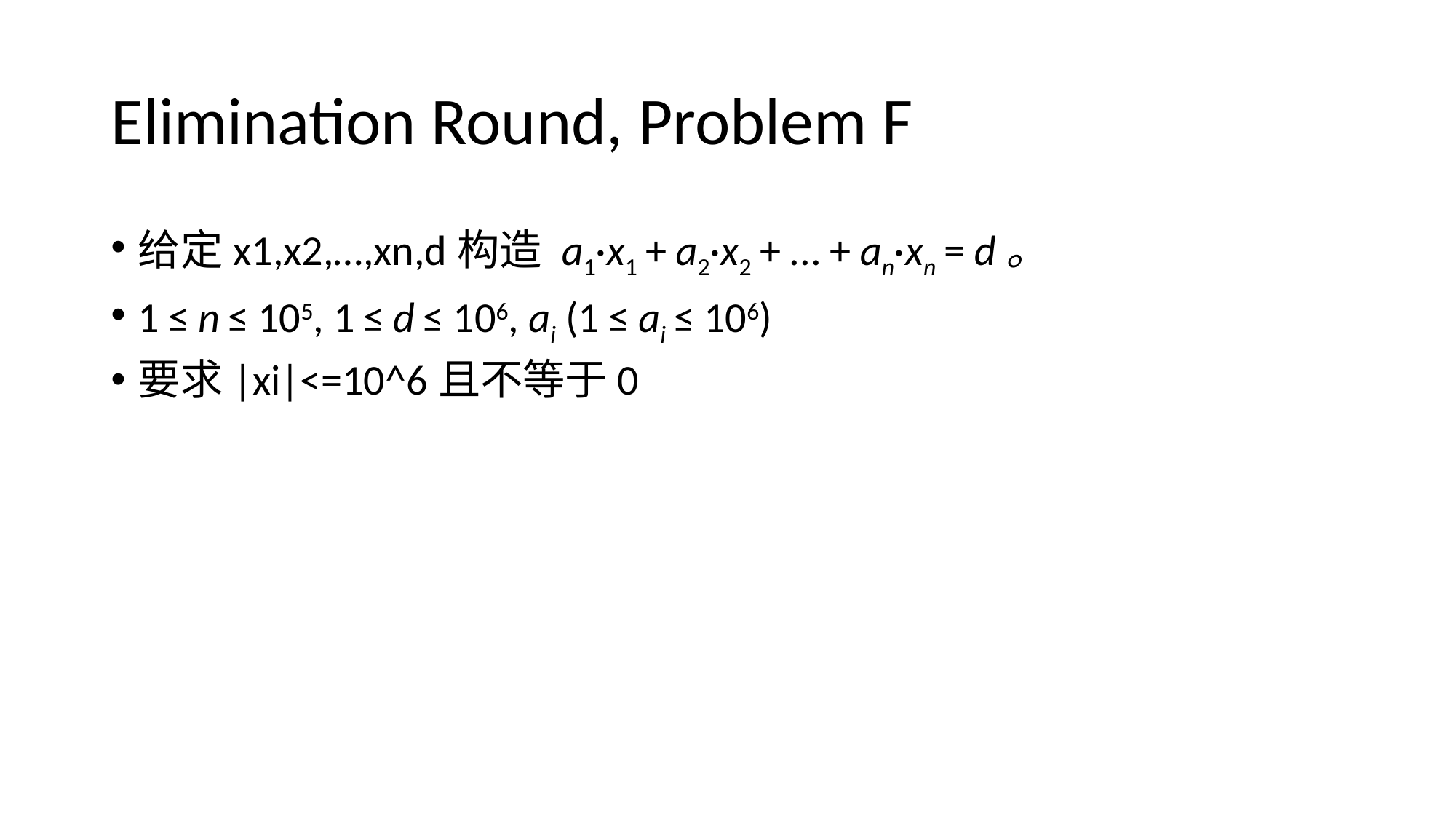

# Elimination Round, Problem F
给定x1,x2,…,xn,d构造 a1·x1 + a2·x2 + ... + an·xn = d。
1 ≤ n ≤ 105, 1 ≤ d ≤ 106, ai (1 ≤ ai ≤ 106)
要求|xi|<=10^6且不等于0